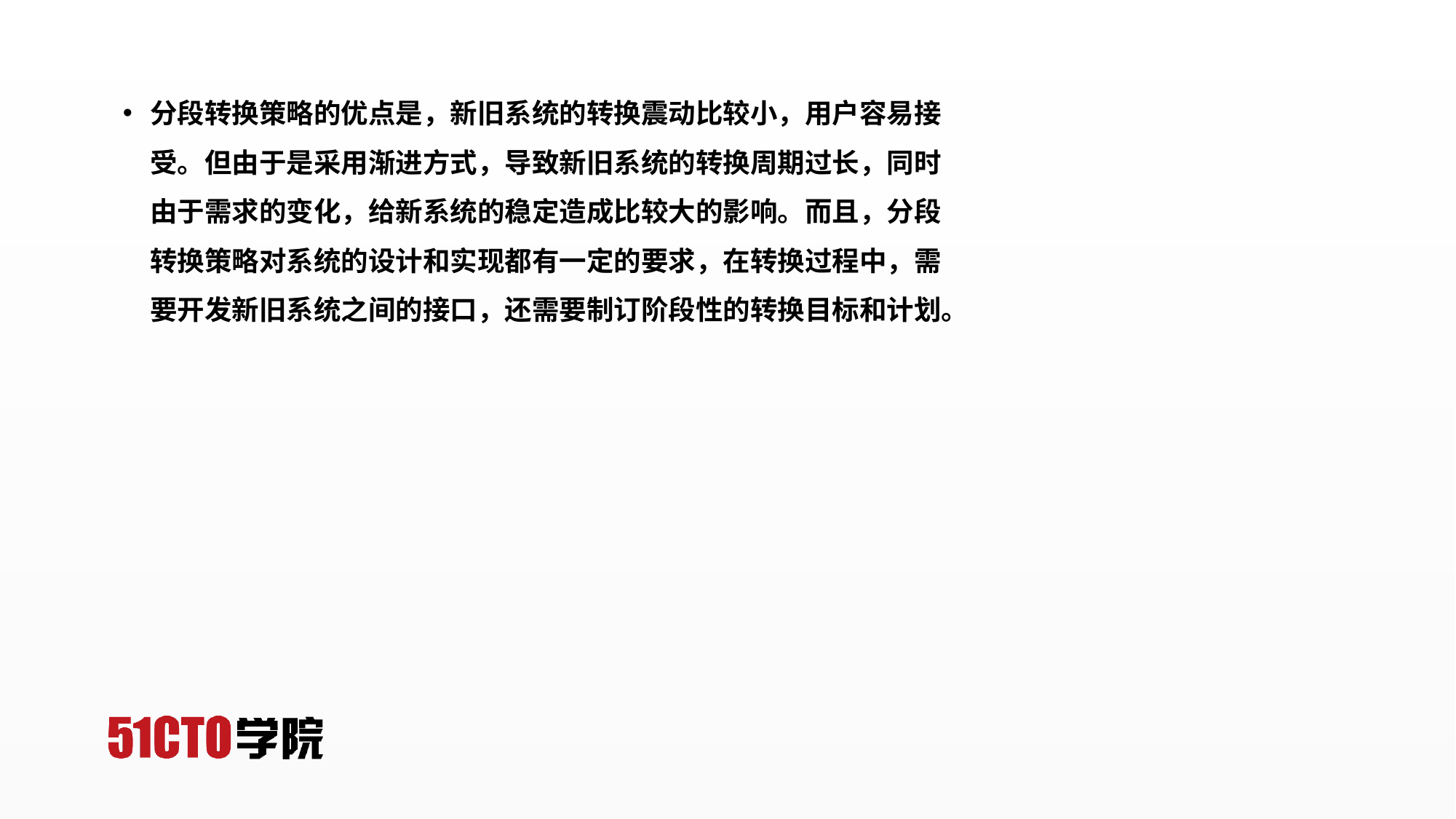

分段转换策略的优点是，新旧系统的转换震动比较小，用户容易接受。但由于是采用渐进方式，导致新旧系统的转换周期过长，同时由于需求的变化，给新系统的稳定造成比较大的影响。而且，分段转换策略对系统的设计和实现都有一定的要求，在转换过程中，需要开发新旧系统之间的接口，还需要制订阶段性的转换目标和计划。